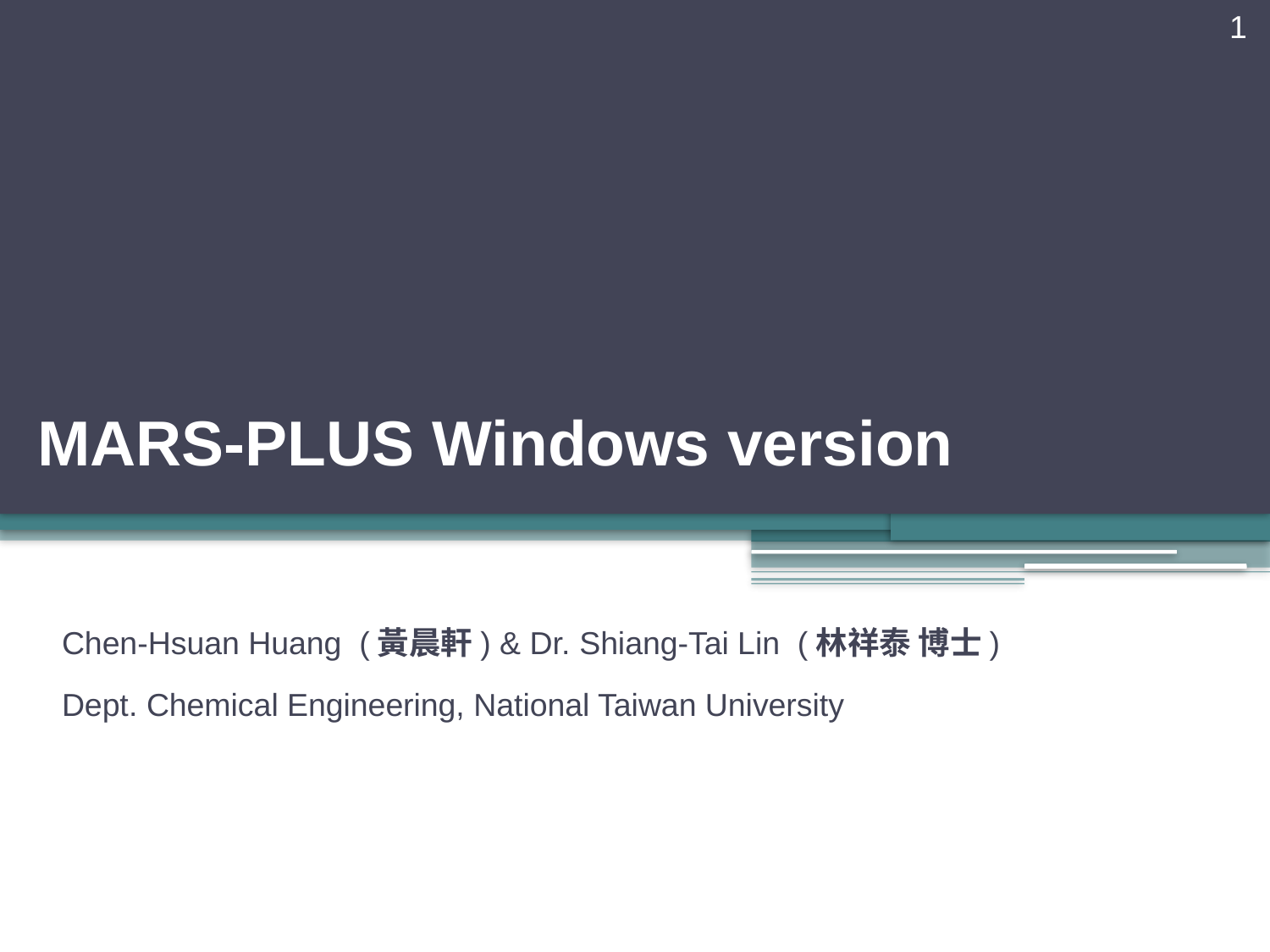

1
# MARS-PLUS Windows version

Chen-Hsuan Huang  (黃晨軒) & Dr. Shiang-Tai Lin  (林祥泰 博士)
Dept. Chemical Engineering, National Taiwan University